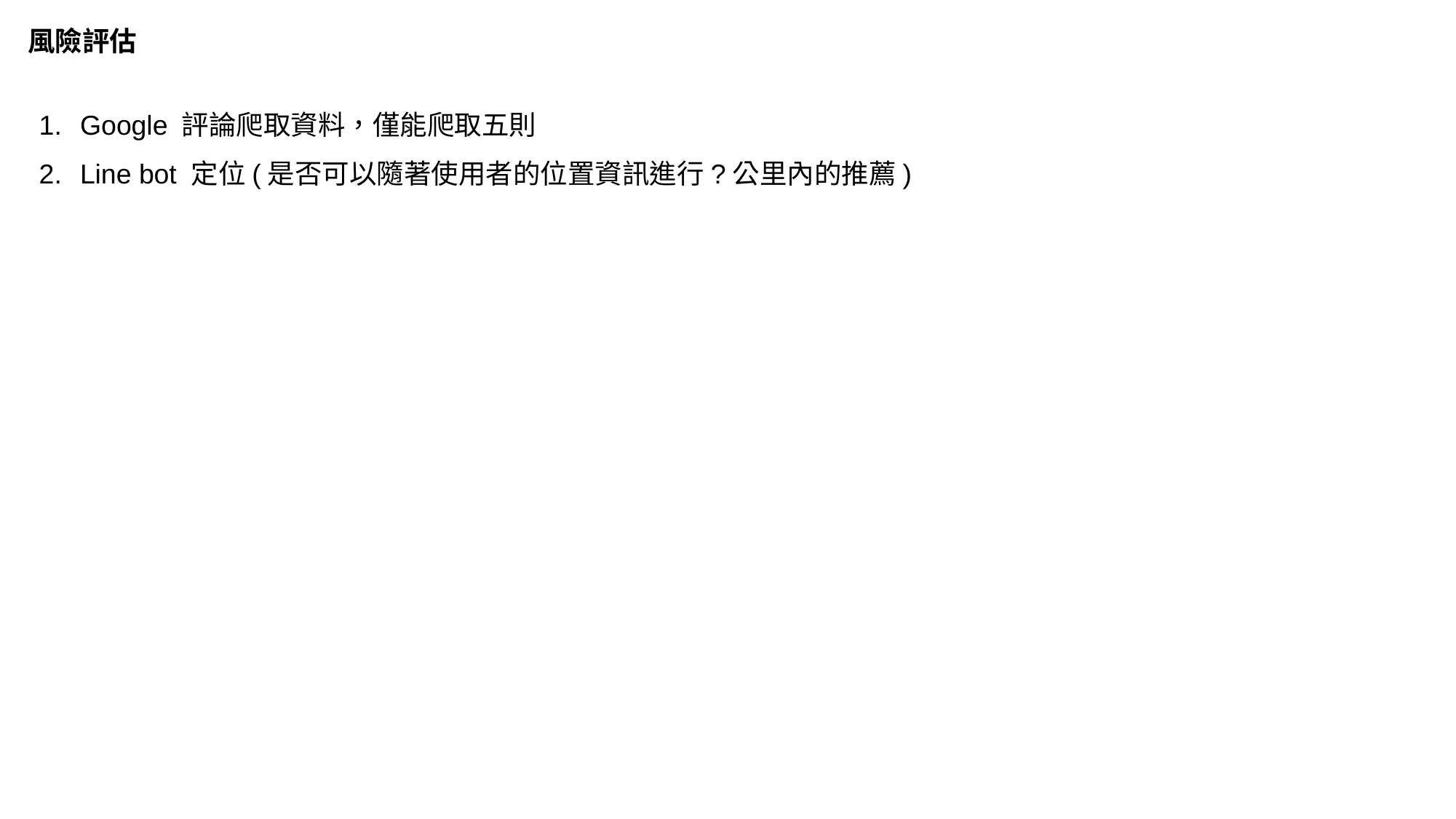

風險評估
Google 評論爬取資料，僅能爬取五則
Line bot 定位(是否可以隨著使用者的位置資訊進行?公里內的推薦)